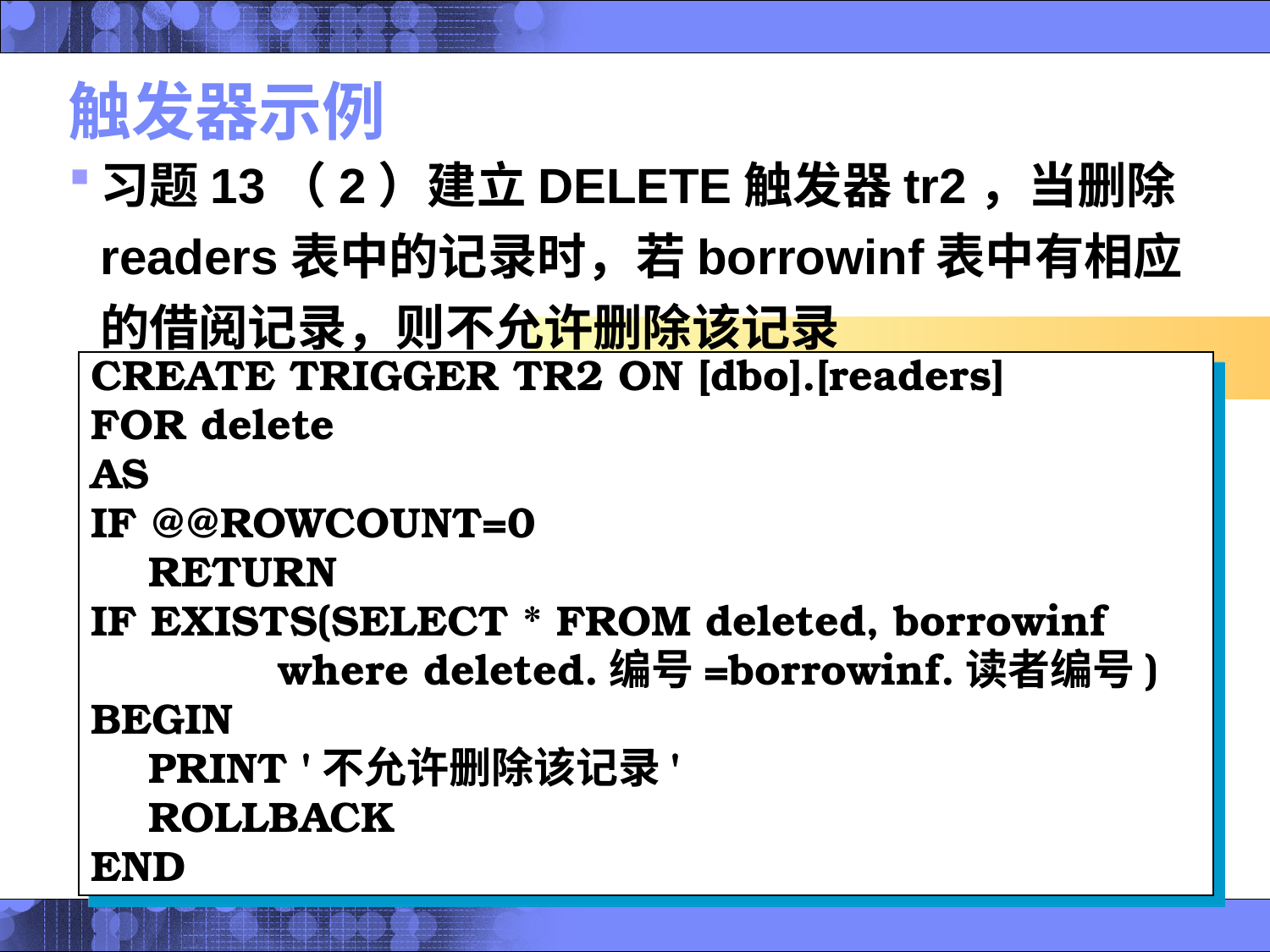

# 触发器示例
习题13（2）建立DELETE触发器tr2，当删除readers表中的记录时，若borrowinf表中有相应的借阅记录，则不允许删除该记录

CREATE TRIGGER TR2 ON [dbo].[readers]
FOR delete
AS
IF @@ROWCOUNT=0
    RETURN
IF EXISTS(SELECT * FROM deleted, borrowinf
             where deleted.编号=borrowinf.读者编号)
BEGIN
    PRINT '不允许删除该记录'
    ROLLBACK
END